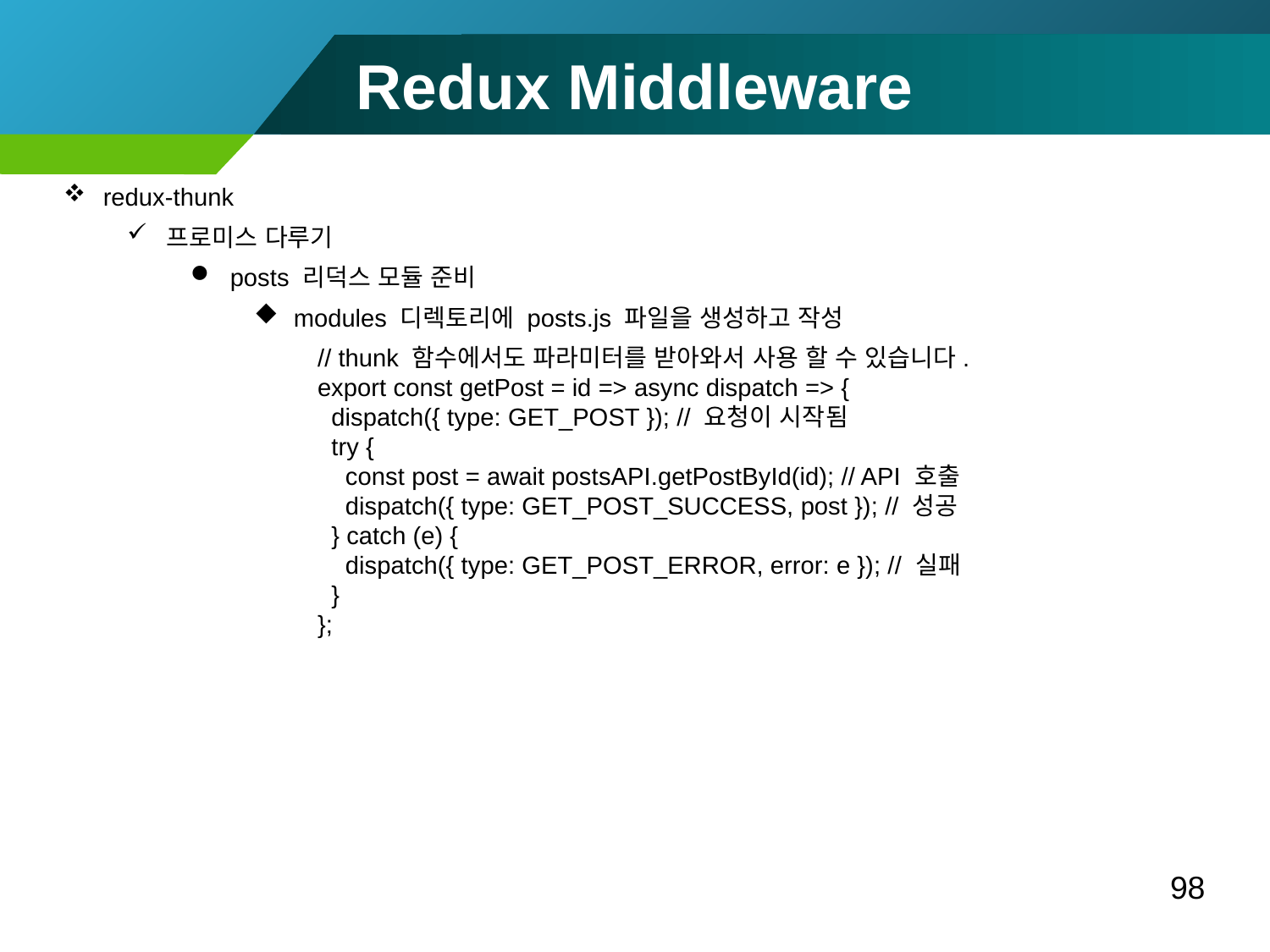

Redux Middleware
redux-thunk
프로미스 다루기
posts 리덕스 모듈 준비
modules 디렉토리에 posts.js 파일을 생성하고 작성
// thunk 함수에서도 파라미터를 받아와서 사용 할 수 있습니다.
export const getPost = id => async dispatch => {
  dispatch({ type: GET_POST }); // 요청이 시작됨
  try {
    const post = await postsAPI.getPostById(id); // API 호출
    dispatch({ type: GET_POST_SUCCESS, post }); // 성공
  } catch (e) {
    dispatch({ type: GET_POST_ERROR, error: e }); // 실패
  }
};

98